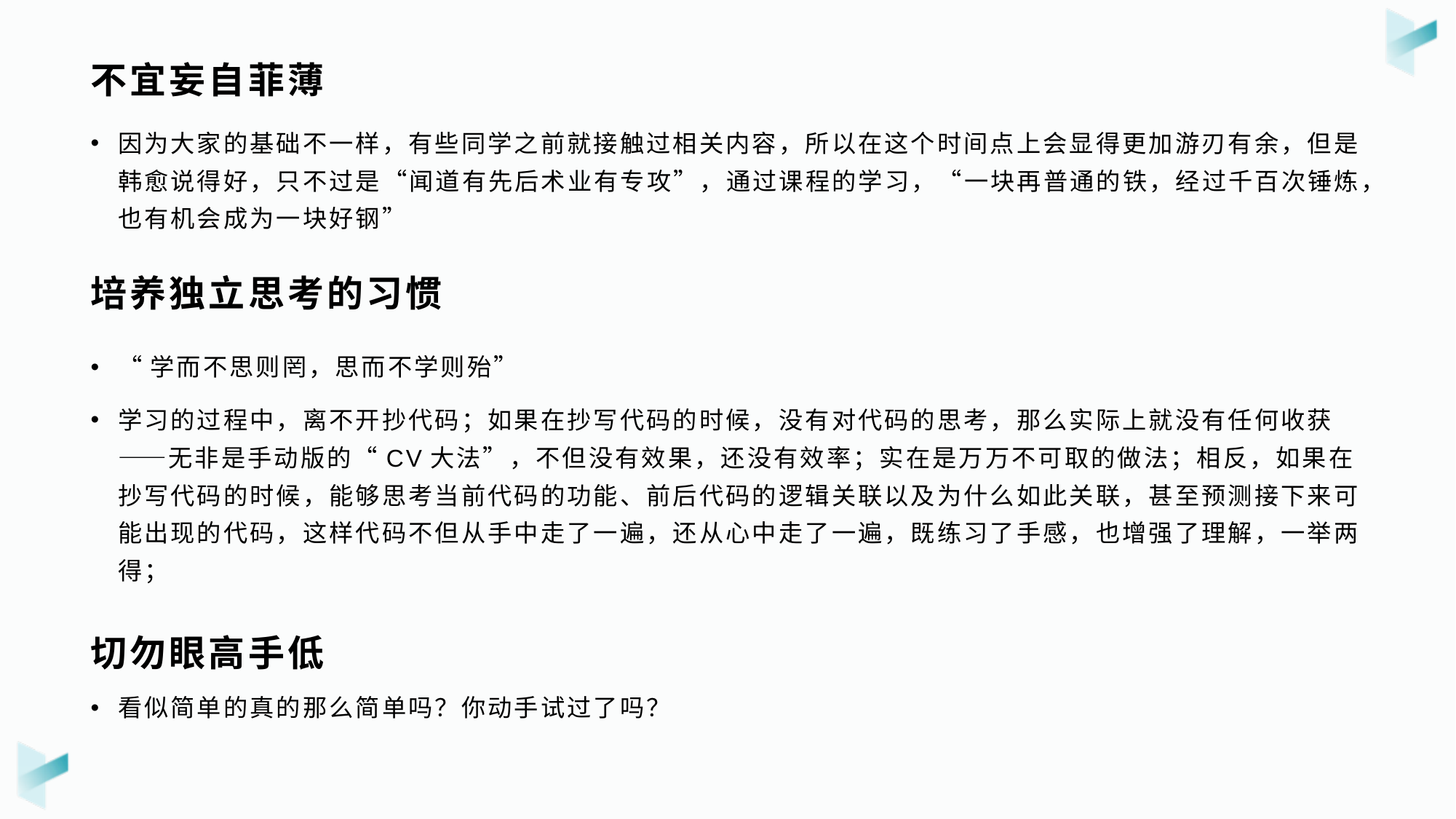

# 不宜妄自菲薄
因为大家的基础不一样，有些同学之前就接触过相关内容，所以在这个时间点上会显得更加游刃有余，但是韩愈说得好，只不过是“闻道有先后术业有专攻”，通过课程的学习，“一块再普通的铁，经过千百次锤炼，也有机会成为一块好钢”
培养独立思考的习惯
“学而不思则罔，思而不学则殆”
学习的过程中，离不开抄代码；如果在抄写代码的时候，没有对代码的思考，那么实际上就没有任何收获——无非是手动版的“CV大法”，不但没有效果，还没有效率；实在是万万不可取的做法；相反，如果在抄写代码的时候，能够思考当前代码的功能、前后代码的逻辑关联以及为什么如此关联，甚至预测接下来可能出现的代码，这样代码不但从手中走了一遍，还从心中走了一遍，既练习了手感，也增强了理解，一举两得；
切勿眼高手低
看似简单的真的那么简单吗？你动手试过了吗？